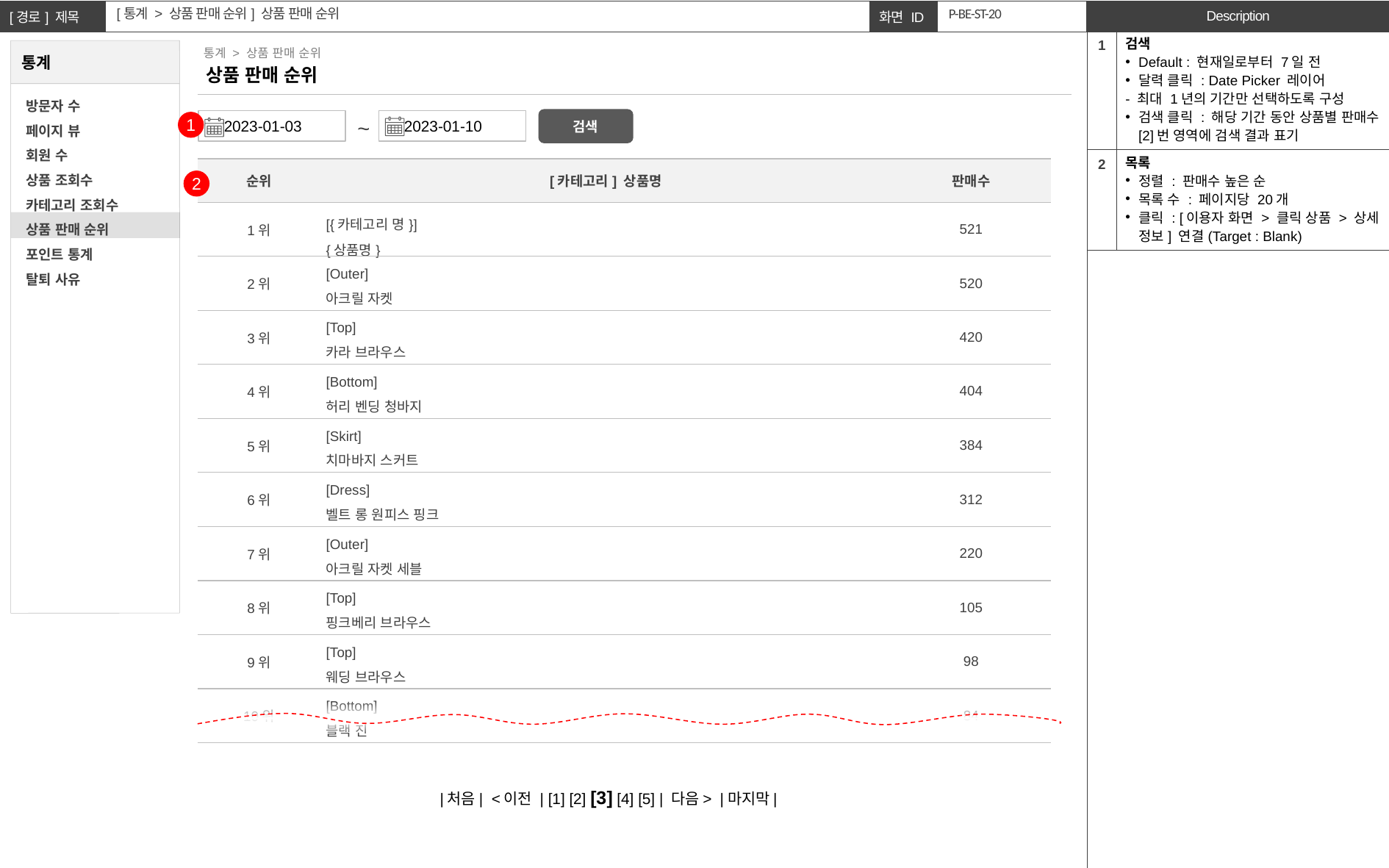

[통계 > 상품 판매 순위] 상품 판매 순위
# P-BE-ST-20
| 1 | 검색 Default : 현재일로부터 7일 전 달력 클릭 : Date Picker 레이어 - 최대 1년의 기간만 선택하도록 구성 검색 클릭 : 해당 기간 동안 상품별 판매수 [2]번 영역에 검색 결과 표기 |
| --- | --- |
| 2 | 목록 정렬 : 판매수 높은 순 목록 수 : 페이지당 20개 클릭 : [이용자 화면 > 클릭 상품 > 상세 정보] 연결(Target : Blank) |
|  |  |
통계 > 상품 판매 순위
상품 판매 순위
검색
~
     2023-01-03

     2023-01-10

1
| 순위 | [카테고리] 상품명 | 판매수 |
| --- | --- | --- |
| 1위 | [{카테고리 명}] {상품명} | 521 |
| 2위 | [Outer] 아크릴 자켓 | 520 |
| 3위 | [Top] 카라 브라우스 | 420 |
| 4위 | [Bottom] 허리 벤딩 청바지 | 404 |
| 5위 | [Skirt] 치마바지 스커트 | 384 |
| 6위 | [Dress] 벨트 롱 원피스 핑크 | 312 |
| 7위 | [Outer] 아크릴 자켓 세블 | 220 |
| 8위 | [Top] 핑크베리 브라우스 | 105 |
| 9위 | [Top] 웨딩 브라우스 | 98 |
| 10위 | [Bottom] 블랙 진 | 84 |
2

|처음|  <이전 | [1] [2] [3] [4] [5] | 다음>  |마지막|